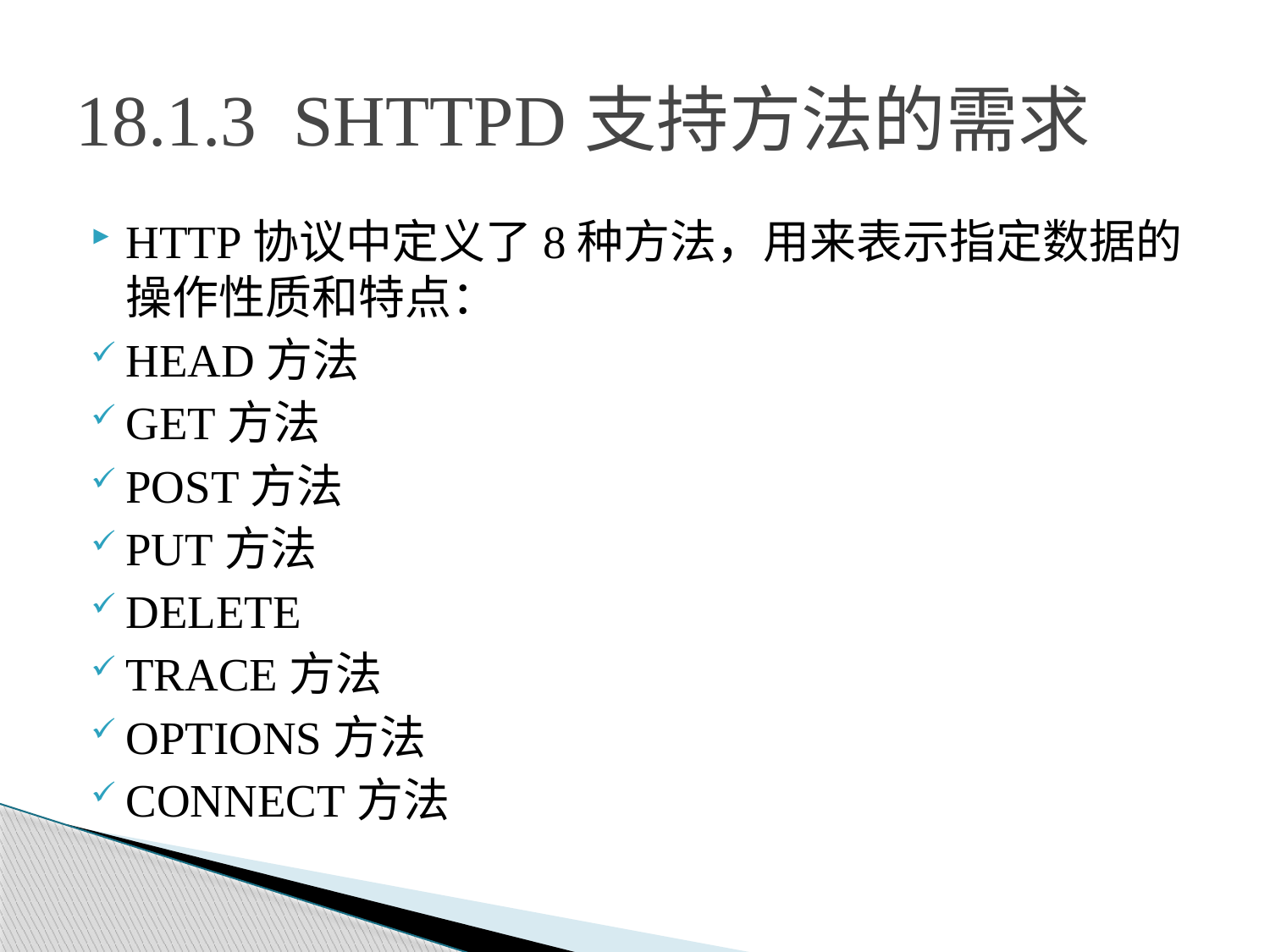

# 18.1.3  SHTTPD支持方法的需求
HTTP协议中定义了8种方法，用来表示指定数据的操作性质和特点：
HEAD方法
GET方法
POST方法
PUT方法
DELETE
TRACE方法
OPTIONS方法
CONNECT方法